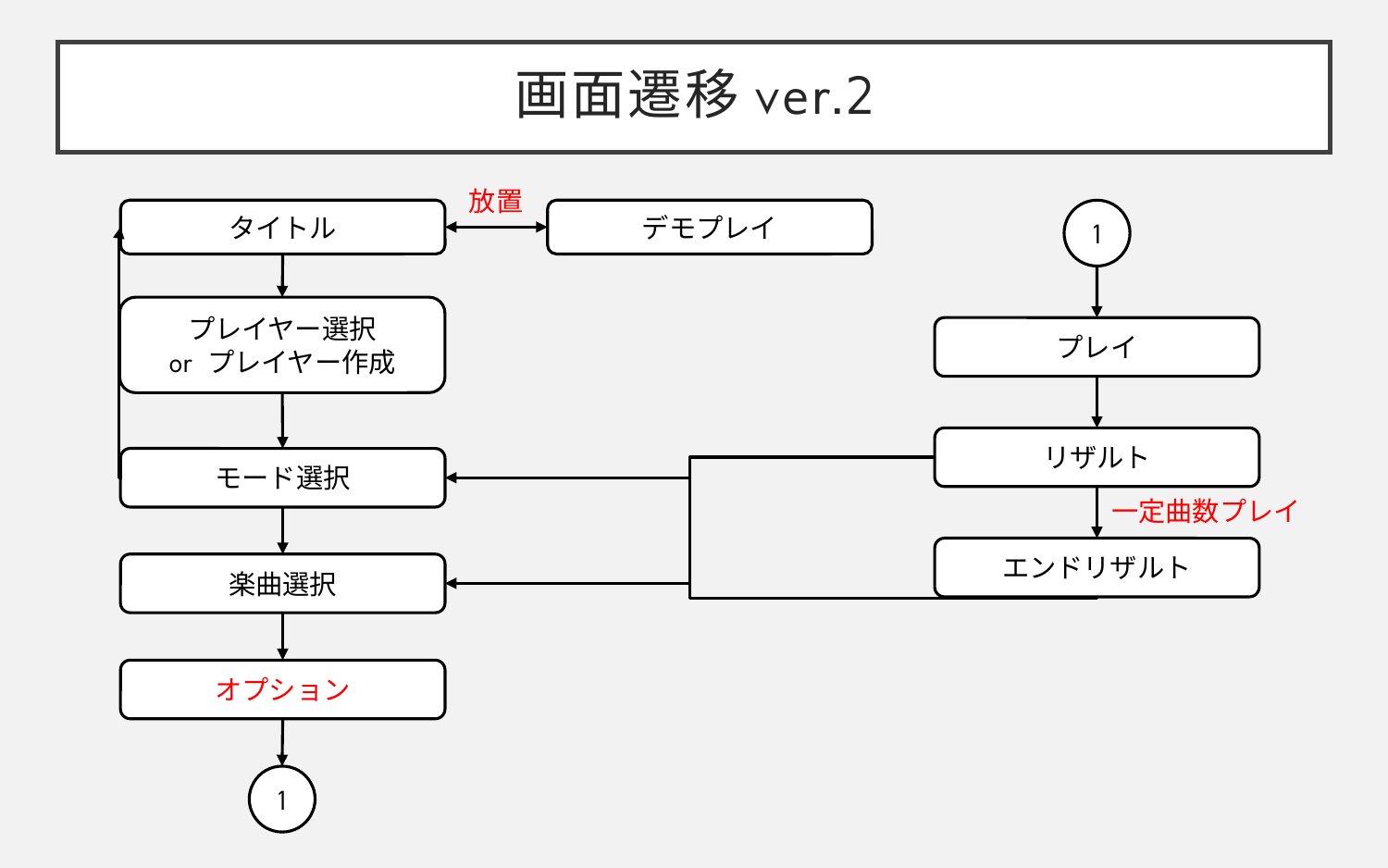

# 画面遷移ver.2
放置
タイトル
デモプレイ
1
プレイヤー選択
or プレイヤー作成
プレイ
リザルト
モード選択
一定曲数プレイ
エンドリザルト
楽曲選択
オプション
1